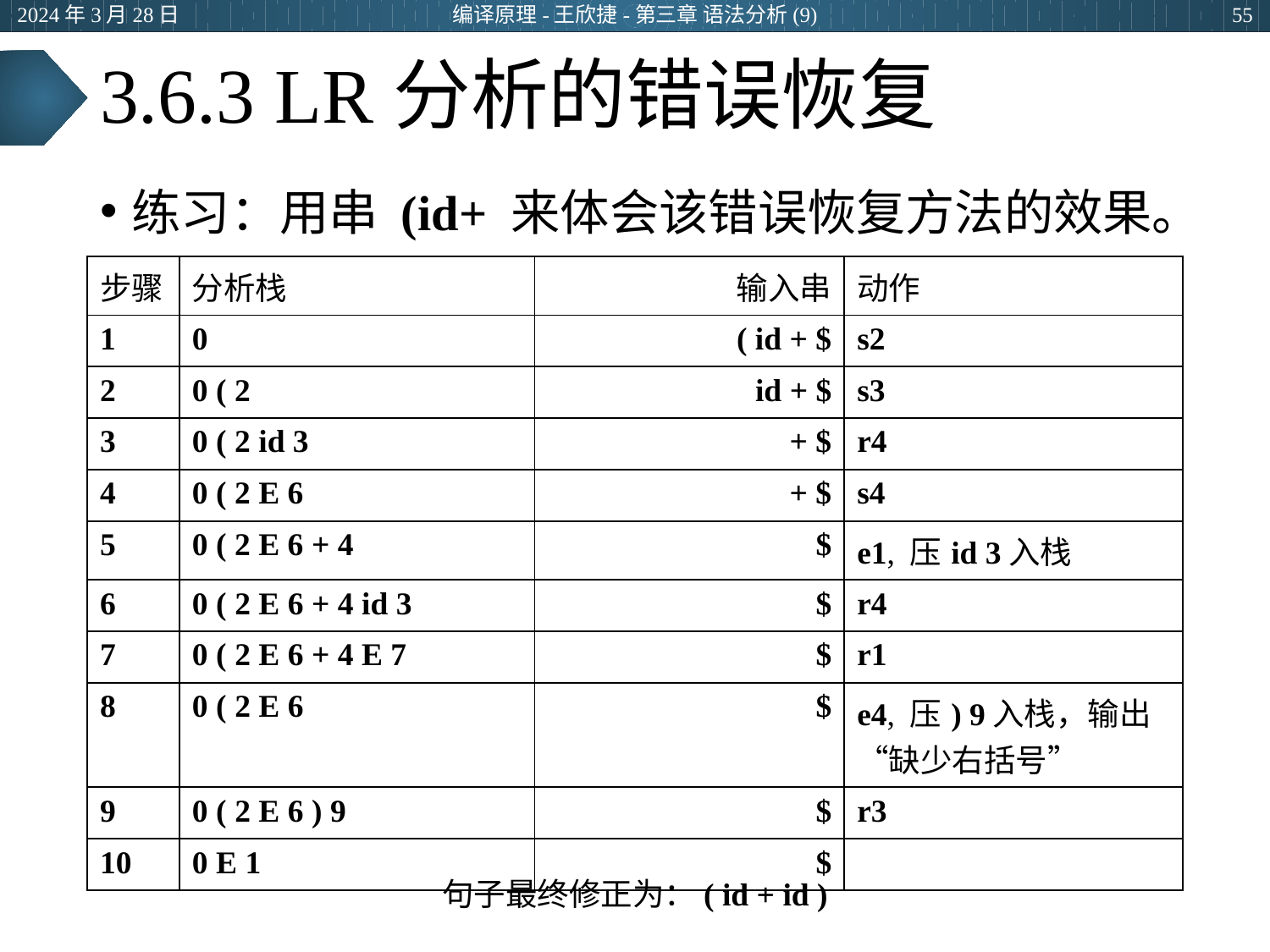

2024年3月28日
编译原理-王欣捷-第三章 语法分析(9)
55
# 3.6.3 LR分析的错误恢复
练习：用串 (id+ 来体会该错误恢复方法的效果。
| 步骤 | 分析栈 | 输入串 | 动作 |
| --- | --- | --- | --- |
| 1 | 0 | ( id + $ | s2 |
| 2 | 0 ( 2 | id + $ | s3 |
| 3 | 0 ( 2 id 3 | + $ | r4 |
| 4 | 0 ( 2 E 6 | + $ | s4 |
| 5 | 0 ( 2 E 6 + 4 | $ | e1, 压id 3入栈 |
| 6 | 0 ( 2 E 6 + 4 id 3 | $ | r4 |
| 7 | 0 ( 2 E 6 + 4 E 7 | $ | r1 |
| 8 | 0 ( 2 E 6 | $ | e4, 压) 9入栈，输出“缺少右括号” |
| 9 | 0 ( 2 E 6 ) 9 | $ | r3 |
| 10 | 0 E 1 | $ |  |
句子最终修正为：( id + id )